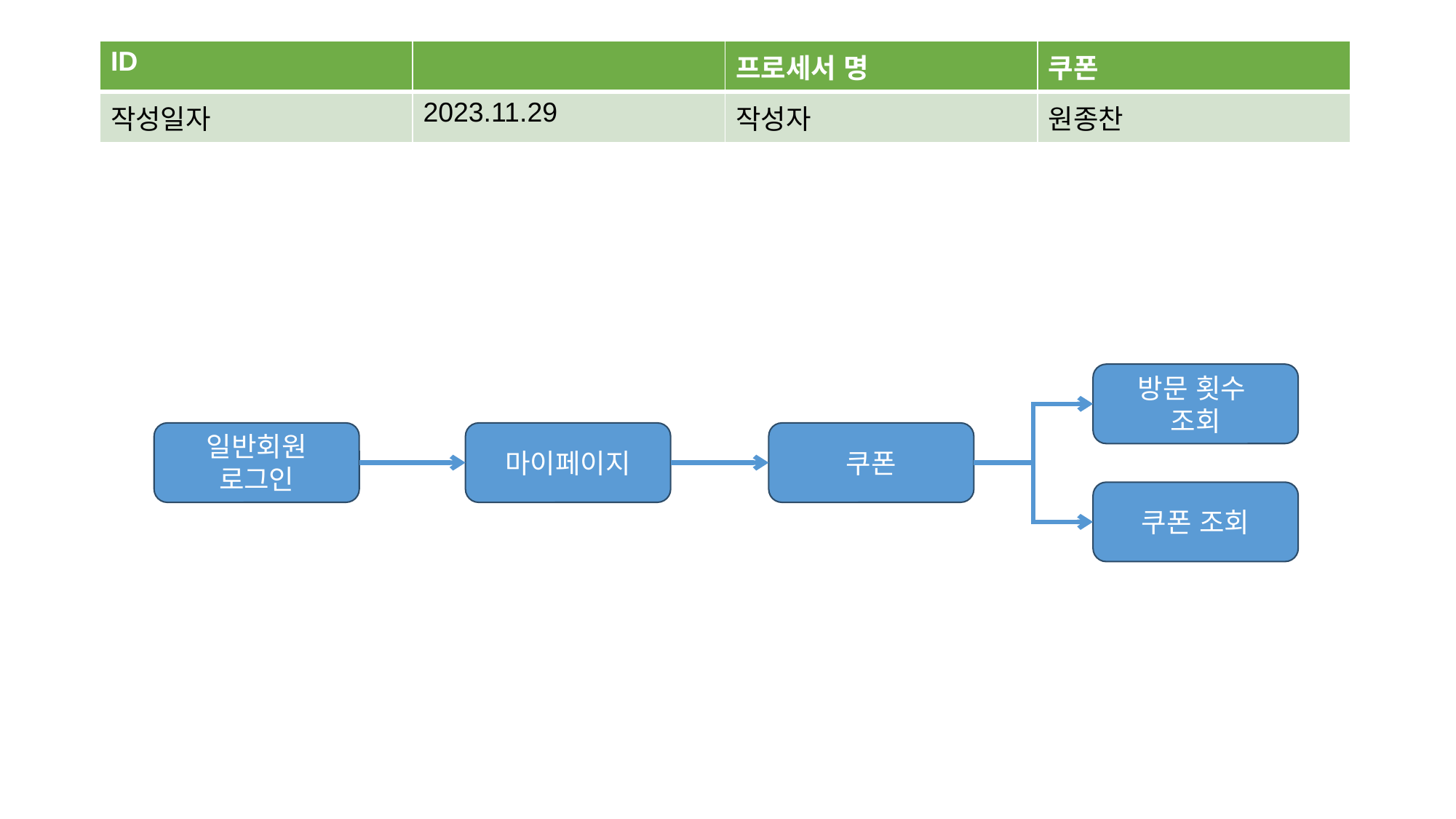

| ID |  | 프로세서 명 | 쿠폰 |
| --- | --- | --- | --- |
| 작성일자 | 2023.11.29 | 작성자 | 원종찬 |
방문 횟수
조회
일반회원
로그인
마이페이지
쿠폰
쿠폰 조회